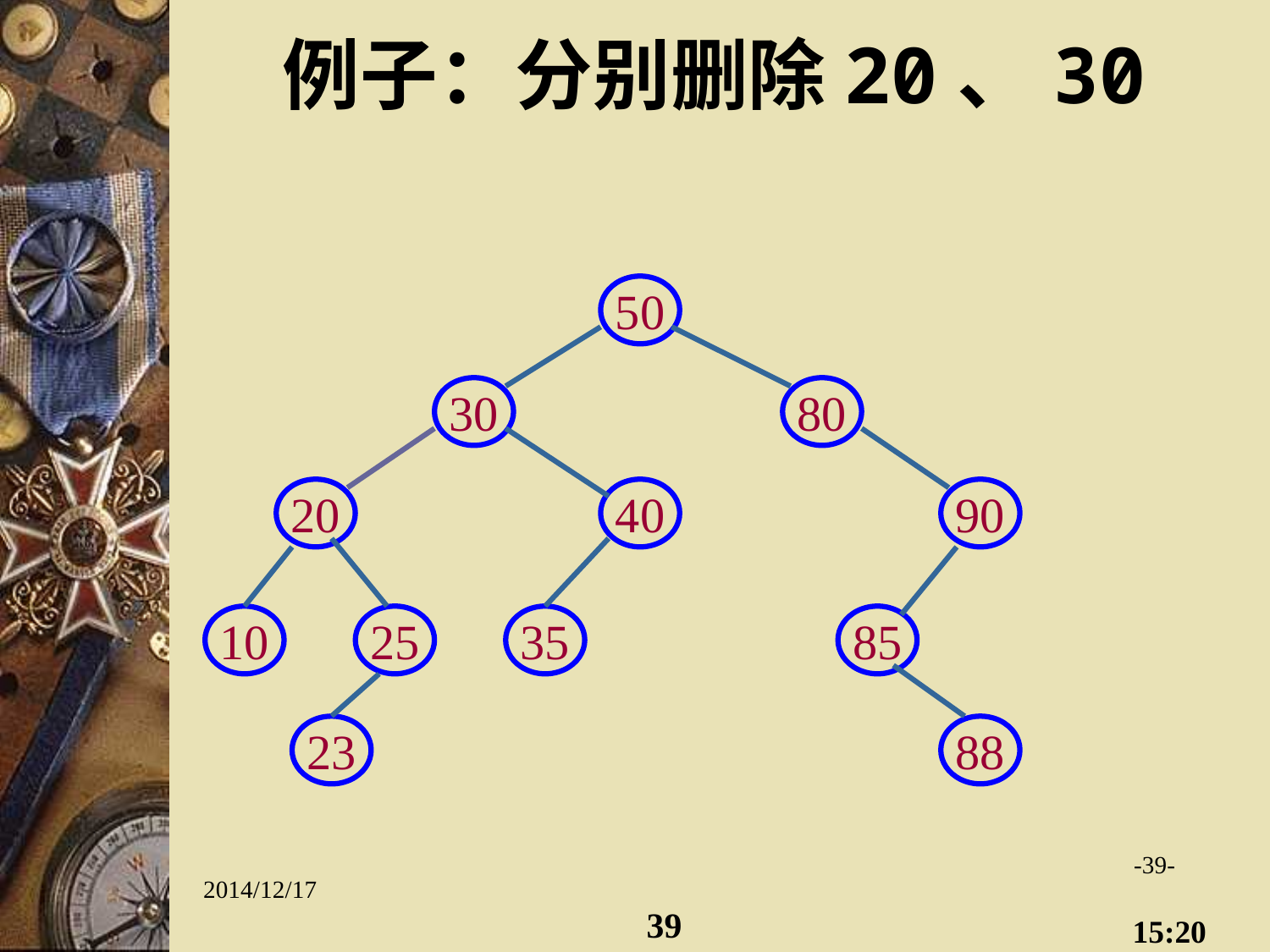

# 例子：分别删除20、30
50

30
80

20
40
90

10
25
35
85

23
88
-39-
2014/12/17